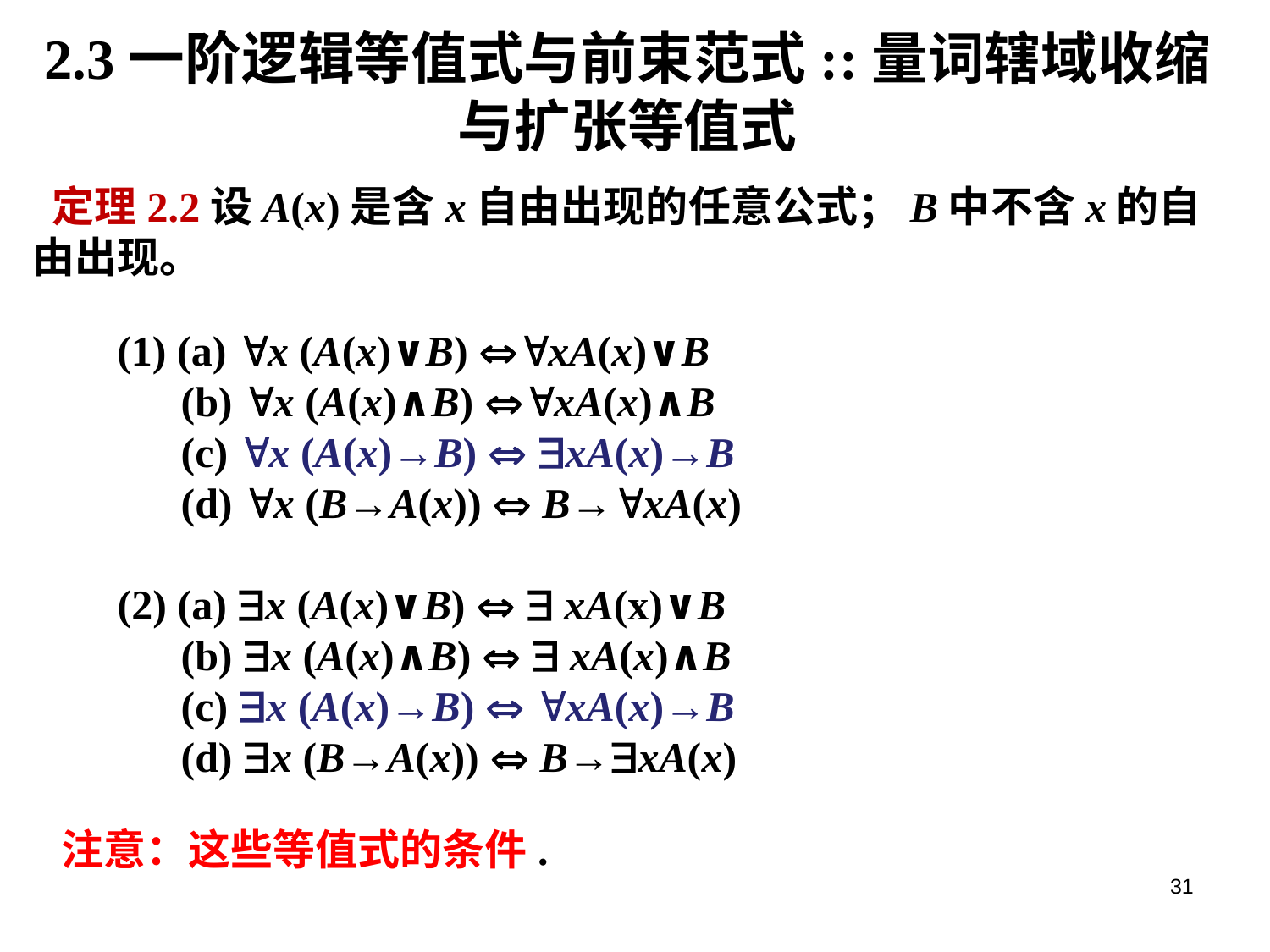

# 2.3一阶逻辑等值式与前束范式::量词辖域收缩与扩张等值式
 定理2.2设A(x)是含x自由出现的任意公式；B中不含x的自由出现。
        (1) (a) ∀x (A(x)∨B) ⇔∀xA(x)∨B
              (b) ∀x (A(x)∧B) ⇔∀xA(x)∧B
              (c) ∀x (A(x)→B) ⇔ ∃xA(x)→B
              (d) ∀x (B→A(x)) ⇔ B→∀xA(x)  
        (2) (a) ∃x (A(x)∨B) ⇔ ∃ xA(x)∨B
              (b) ∃x (A(x)∧B) ⇔ ∃ xA(x)∧B
              (c) ∃x (A(x)→B) ⇔ ∀xA(x)→B
              (d) ∃x (B→A(x)) ⇔ B→∃xA(x)
  注意：这些等值式的条件.
31